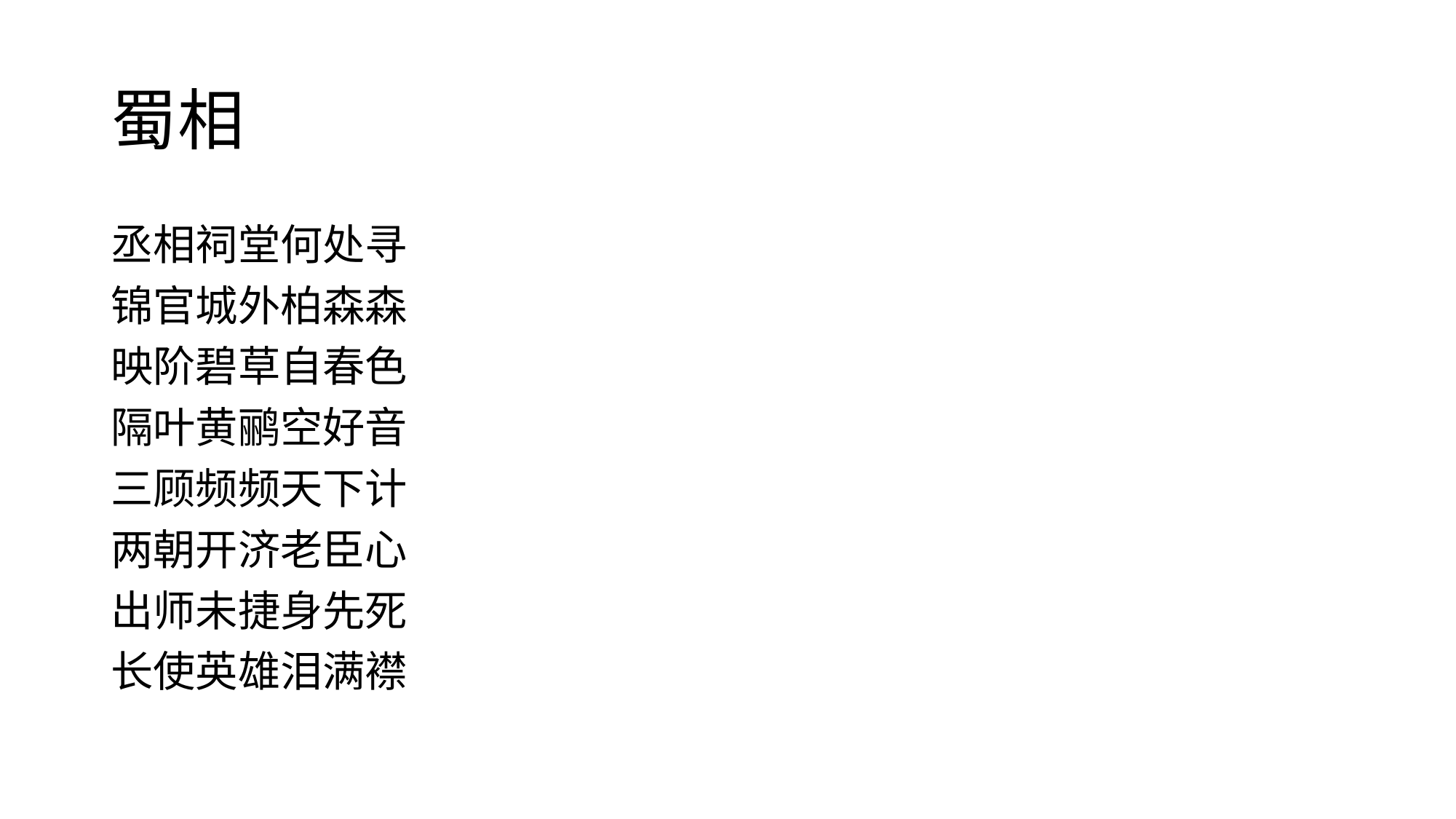

# 蜀相
丞相祠堂何处寻
锦官城外柏森森
映阶碧草自春色
隔叶黄鹂空好音
三顾频频天下计
两朝开济老臣心
出师未捷身先死
长使英雄泪满襟